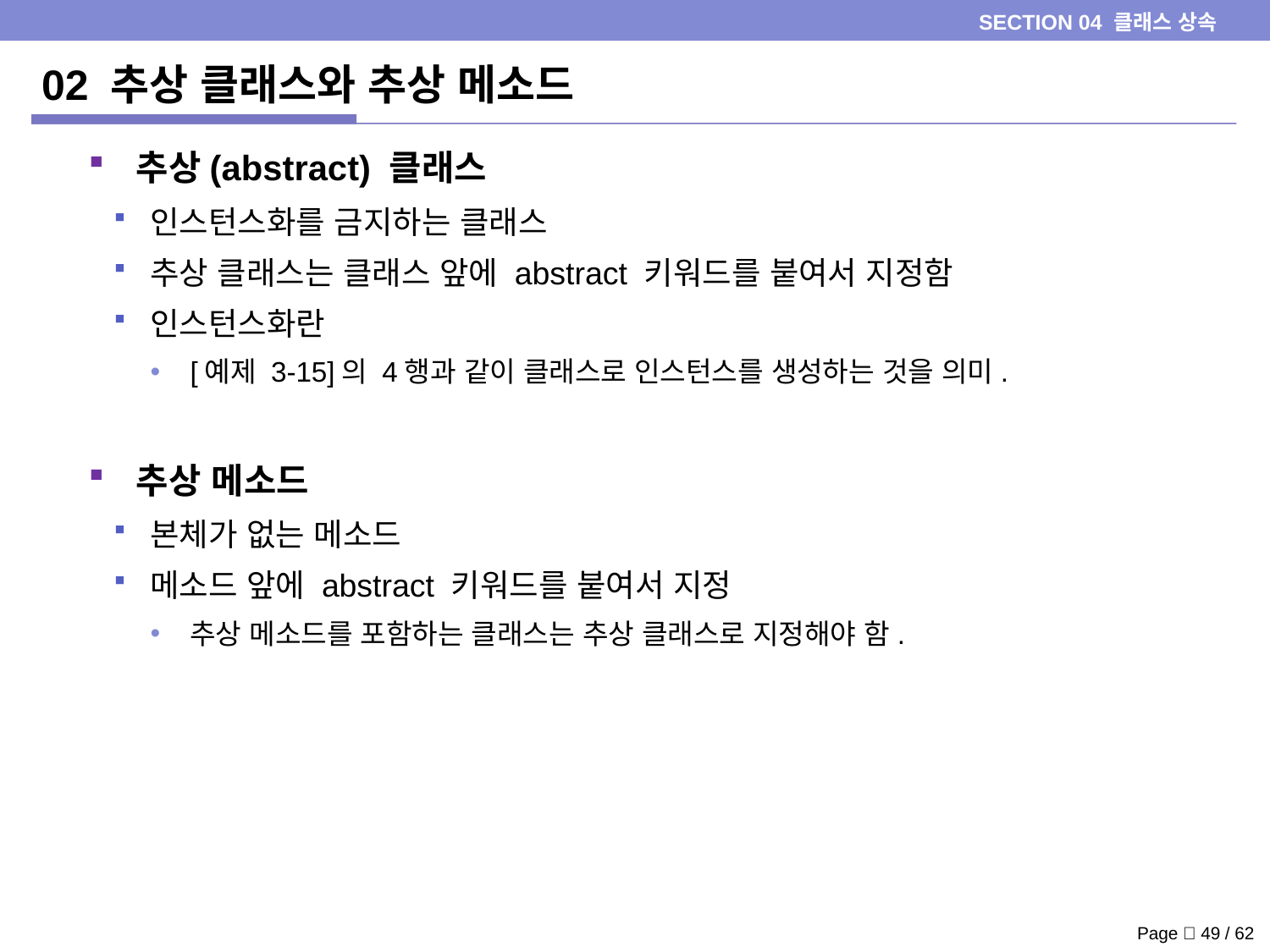

SECTION 04 클래스 상속
# 02 추상 클래스와 추상 메소드
추상(abstract) 클래스
인스턴스화를 금지하는 클래스
추상 클래스는 클래스 앞에 abstract 키워드를 붙여서 지정함
인스턴스화란
[예제 3-15]의 4행과 같이 클래스로 인스턴스를 생성하는 것을 의미.

추상 메소드
본체가 없는 메소드
메소드 앞에 abstract 키워드를 붙여서 지정
추상 메소드를 포함하는 클래스는 추상 클래스로 지정해야 함.